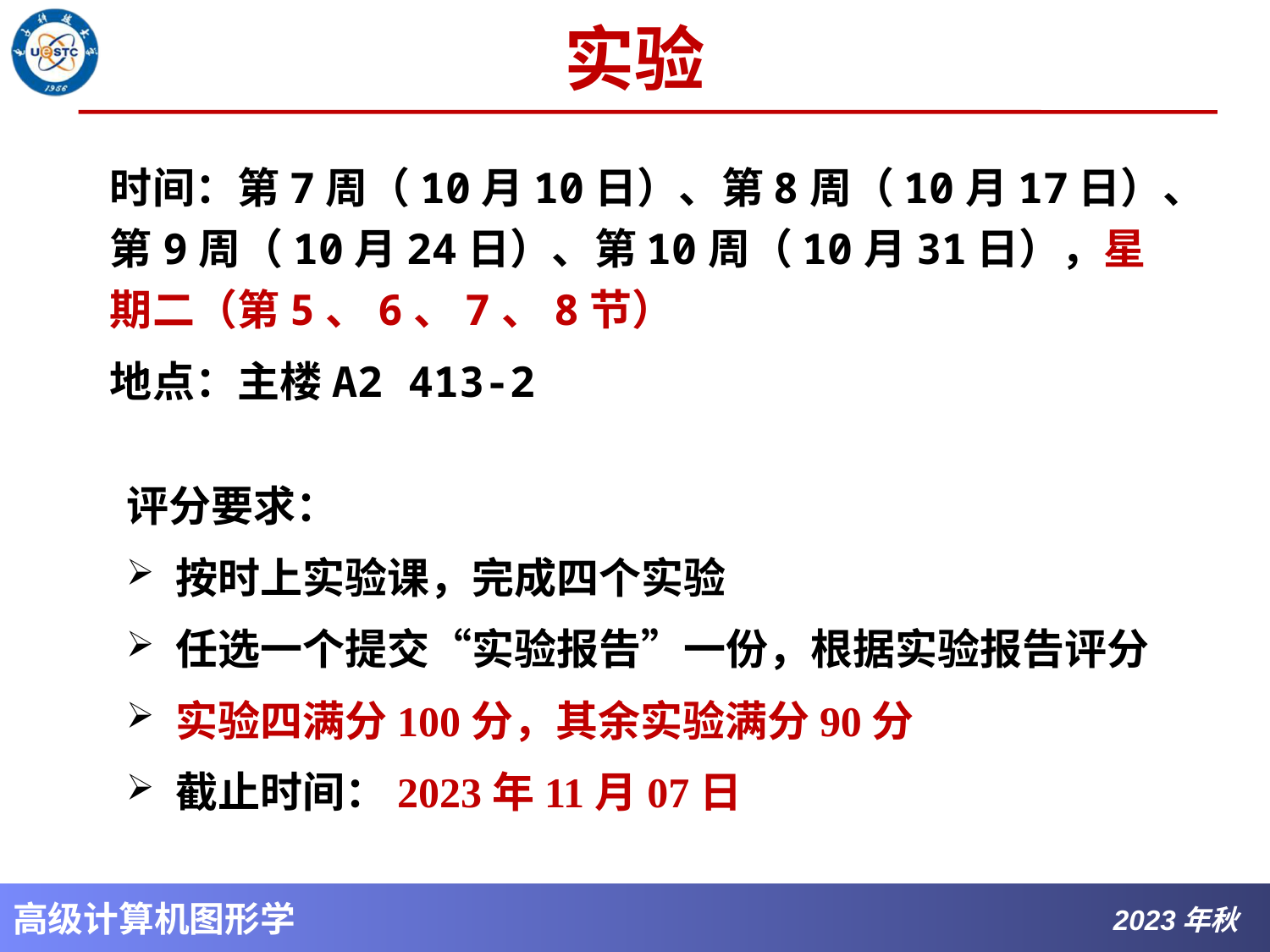

# 实验
时间：第7周（10月10日）、第8周（10月17日）、第9周（10月24日）、第10周（10月31日），星期二（第5、6、7、8节）
地点：主楼A2 413-2
评分要求：
按时上实验课，完成四个实验
任选一个提交“实验报告”一份，根据实验报告评分
实验四满分100分，其余实验满分90分
截止时间：2023年11月07日